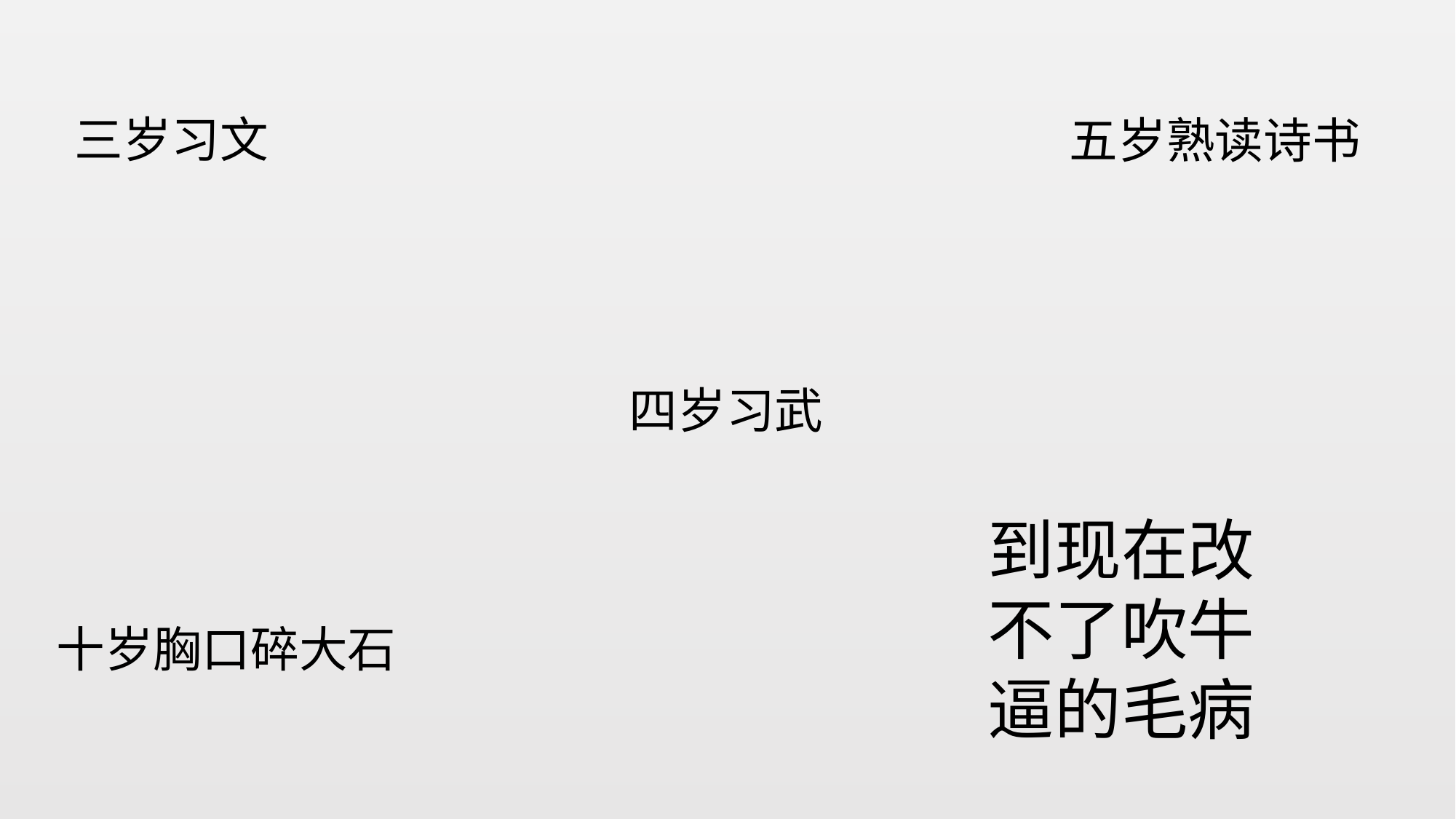

三岁习文
五岁熟读诗书
四岁习武
到现在改不了吹牛逼的毛病
十岁胸口碎大石